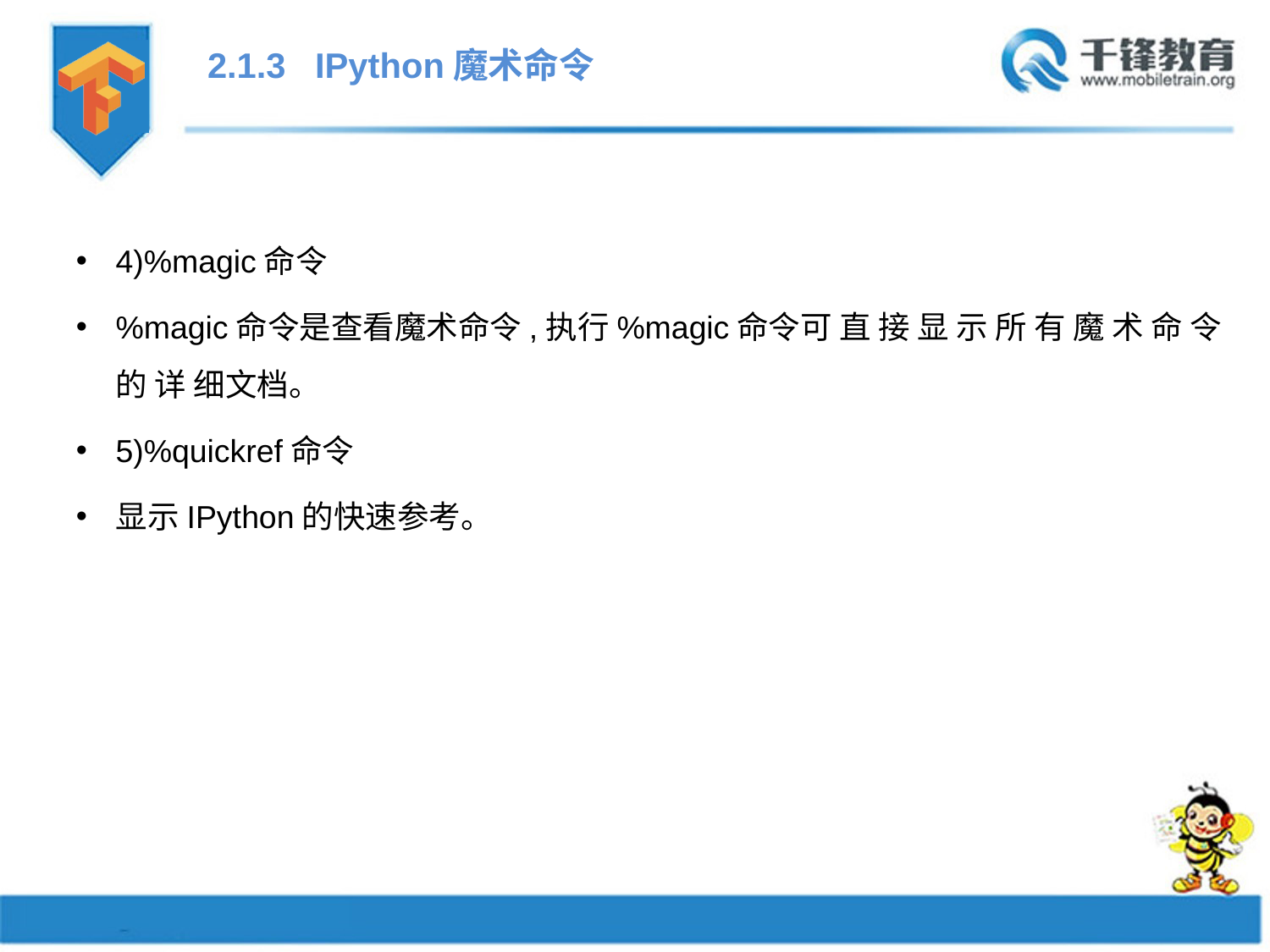

2.1.3   IPython魔术命令
4)%magic命令
%magic命令是查看魔术命令,执行%magic命令可 直 接 显 示 所 有 魔 术 命 令 的 详 细文档。
5)%quickref命令
显示IPython的快速参考。